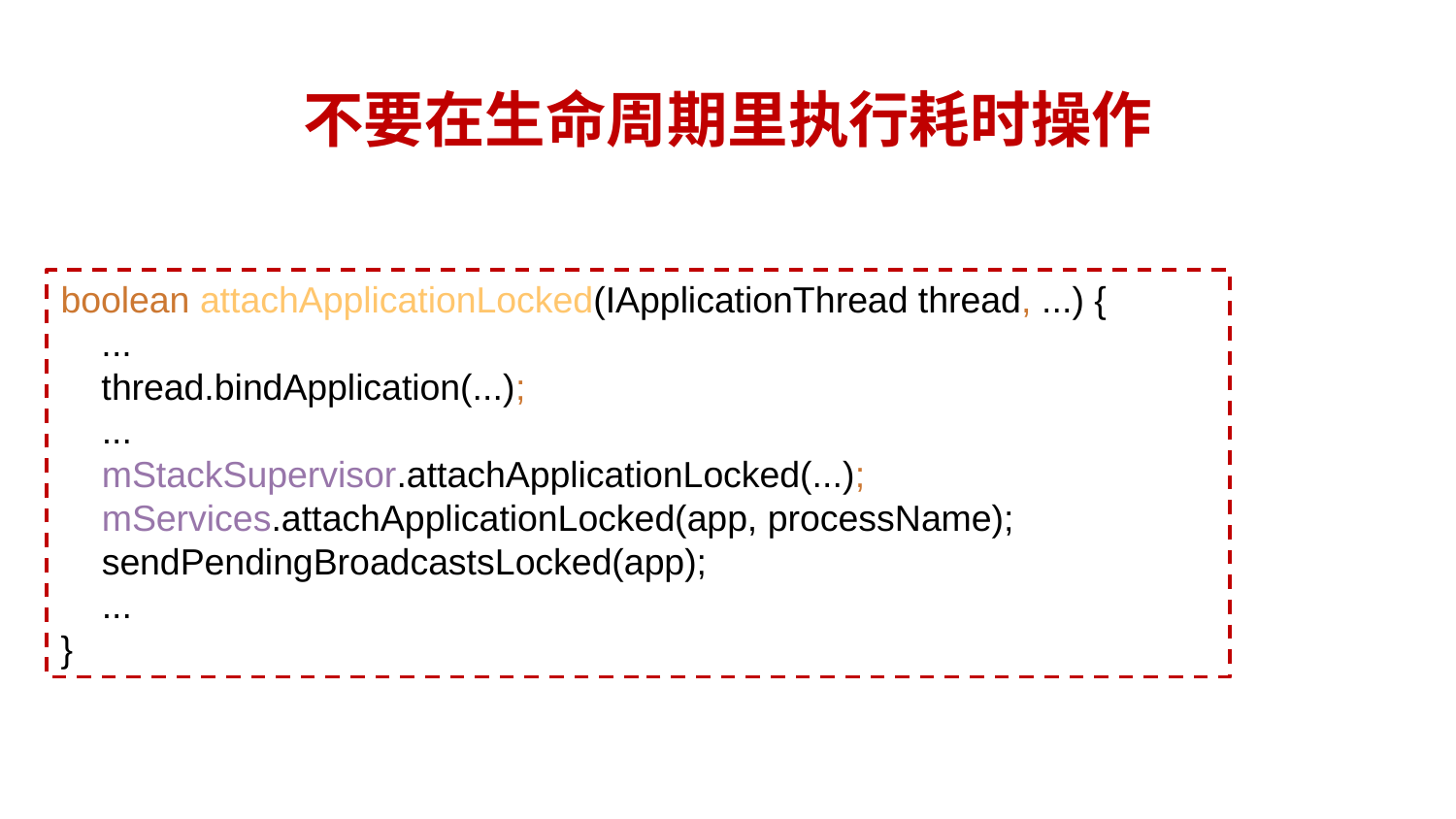

# 不要在生命周期里执行耗时操作
boolean attachApplicationLocked(IApplicationThread thread, ...) {
    ...
    thread.bindApplication(...);
    ...
    mStackSupervisor.attachApplicationLocked(...);
    mServices.attachApplicationLocked(app, processName);
    sendPendingBroadcastsLocked(app);
    ...
}